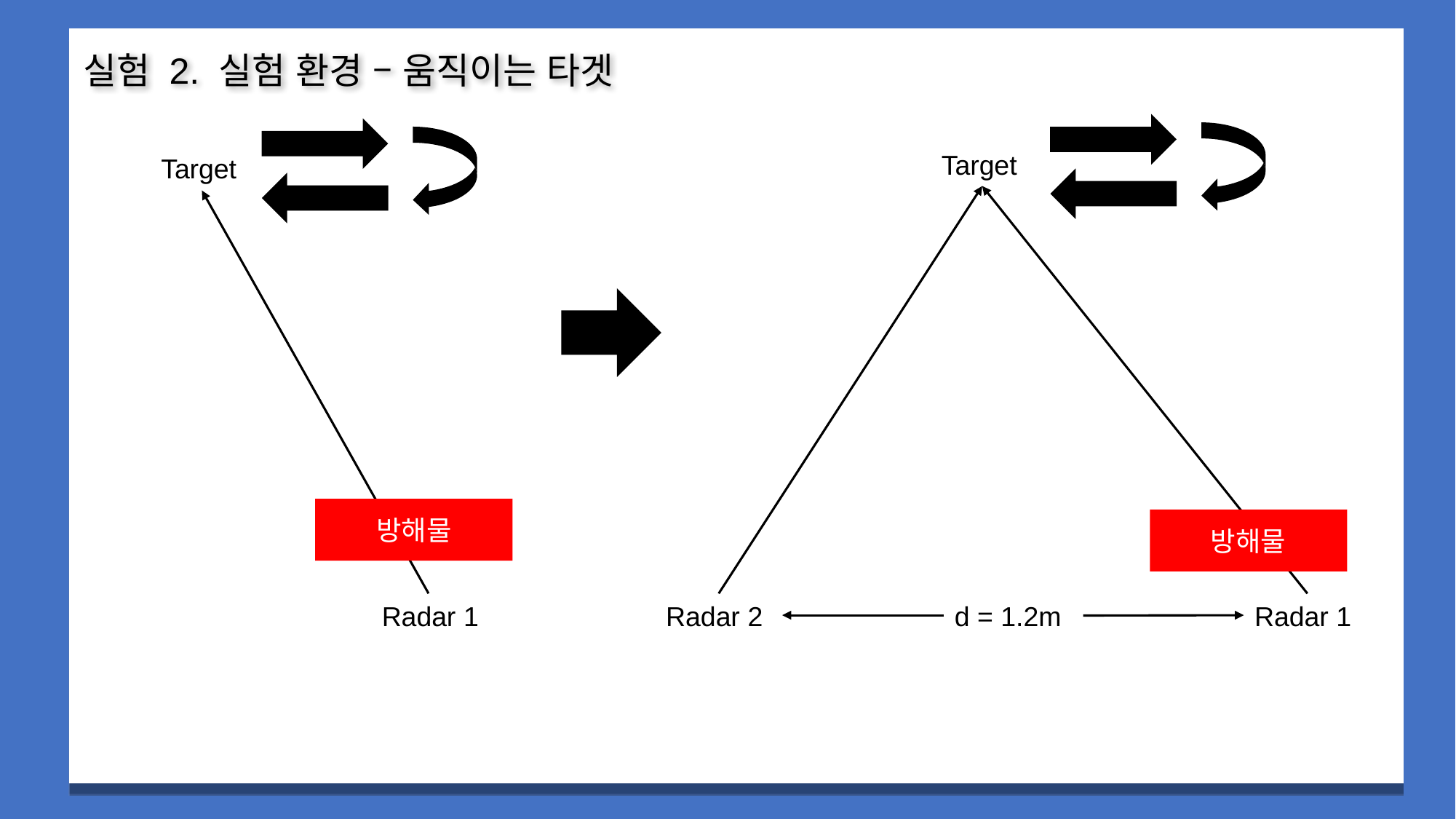

실험 2. 실험 환경 – 움직이는 타겟
POWER POINT PRESENTATION

Target
Target

POWER POINT PRESENTATION

방해물
방해물
Radar 1
Radar 2
d = 1.2m
Radar 1